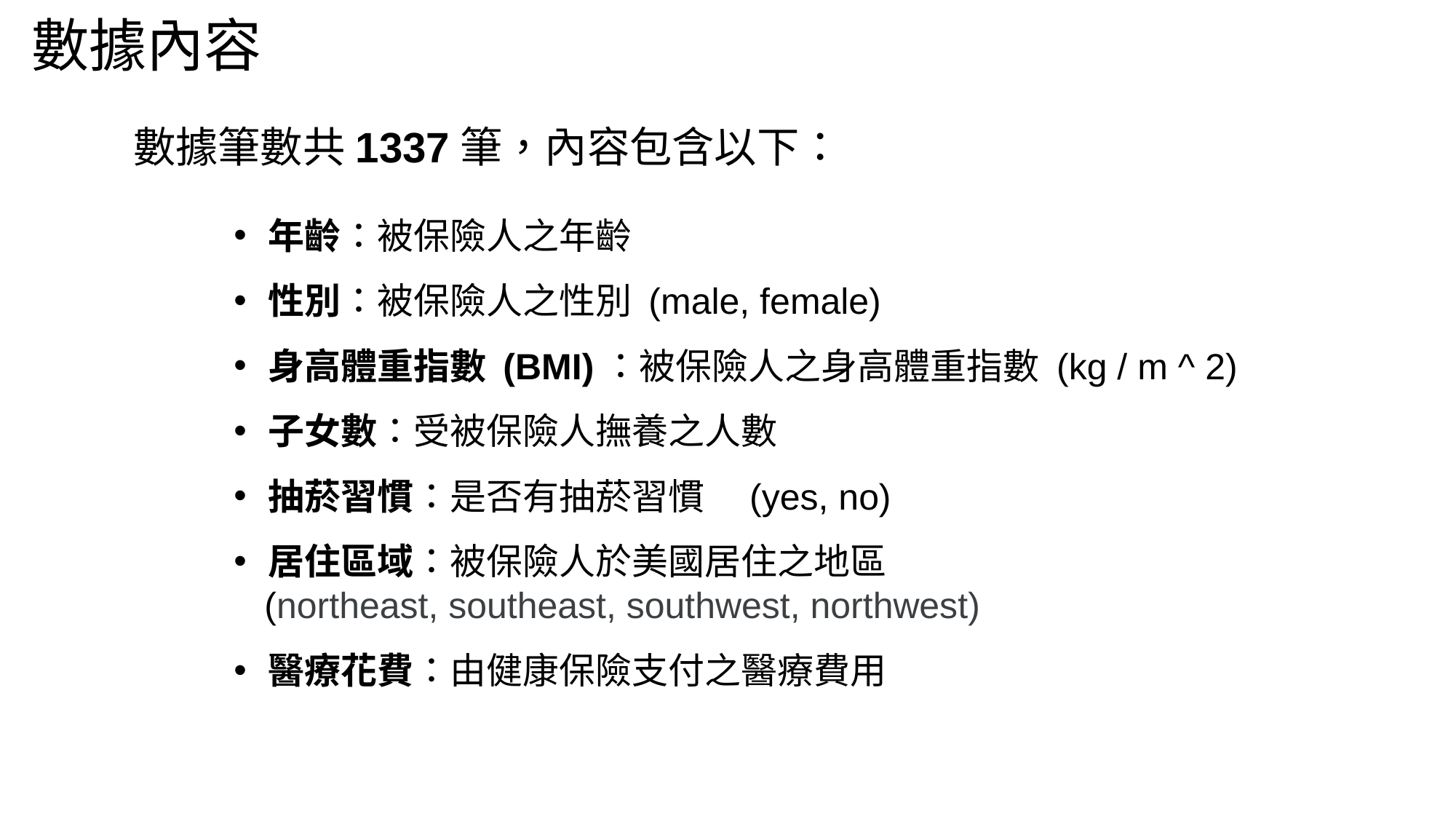

數據內容
數據筆數共1337筆，內容包含以下：
年齡：被保險人之年齡
性別：被保險人之性別 (male, female)
身高體重指數 (BMI)：被保險人之身高體重指數 (kg / m ^ 2)
子女數：受被保險人撫養之人數
抽菸習慣：是否有抽菸習慣　(yes, no)
居住區域：被保險人於美國居住之地區
   (northeast, southeast, southwest, northwest)
醫療花費：由健康保險支付之醫療費用